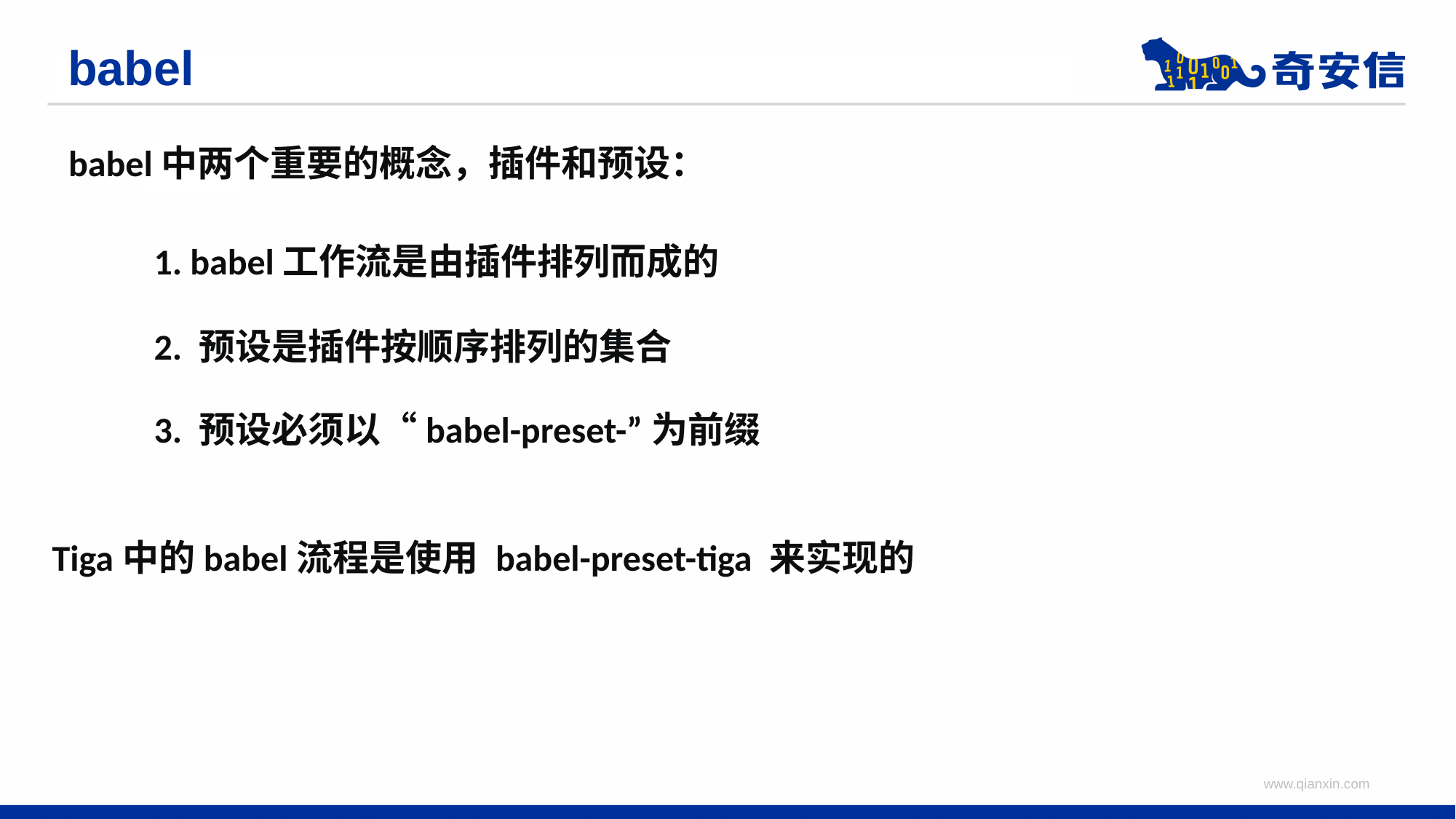

# babel
babel中两个重要的概念，插件和预设：

1. babel工作流是由插件排列而成的

2. 预设是插件按顺序排列的集合
3. 预设必须以“babel-preset-”为前缀
Tiga中的babel流程是使用 babel-preset-tiga 来实现的
www.qianxin.com